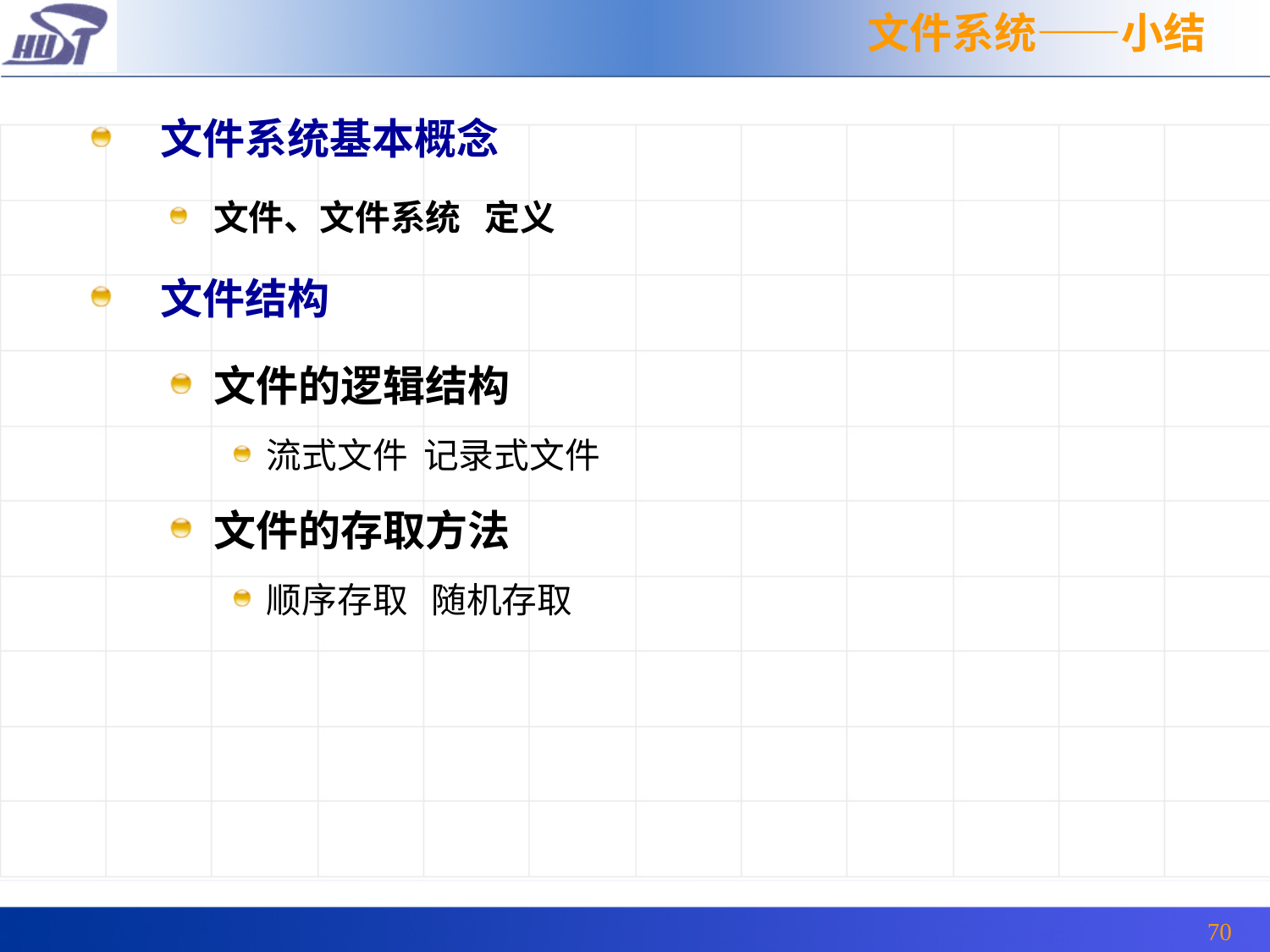

文件系统——小结
文件系统基本概念
文件、文件系统   定义
文件结构
文件的逻辑结构
流式文件  记录式文件
文件的存取方法
顺序存取   随机存取
70